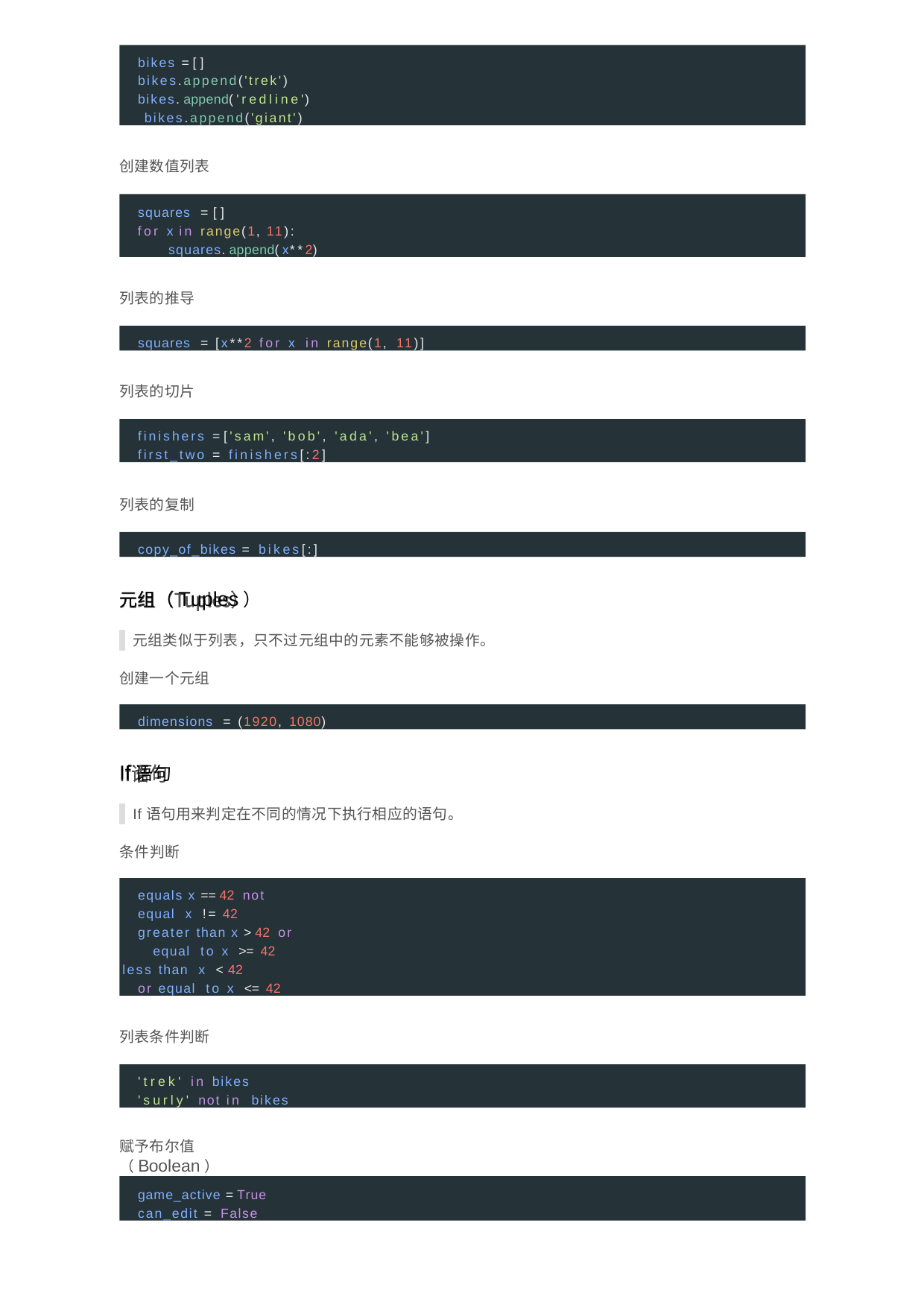

bikes = []  bikes.append('trek')  bikes.append('redline')  bikes.append('giant')
创建数值列表
squares  = []
for x in range(1, 11):  squares.append(x**2)
列表的推导
squares  =  [x**2 for x  in range(1, 11)]
列表的切⽚
finishers = ['sam', 'bob', 'ada', 'bea']  first_two =  finishers[:2]
列表的复制
copy_of_bikes =  bikes[:]
元组（Tuples）

元组类似于列表，只不过元组中的元素不能够被操作。

创建⼀个元组

dimensions  =  (1920, 1080)
If语句

If语句用来判定在不同的情况下执行相应的语句。

条件判断

equals x == 42  not equal  x  != 42
greater than x > 42  or equal  to x  >= 42
less than  x  < 42
or equal  to x  <= 42
列表条件判断
'trek' in bikes  'surly' not in bikes
赋予布尔值（Boolean）
game_active = True  can_edit =  False